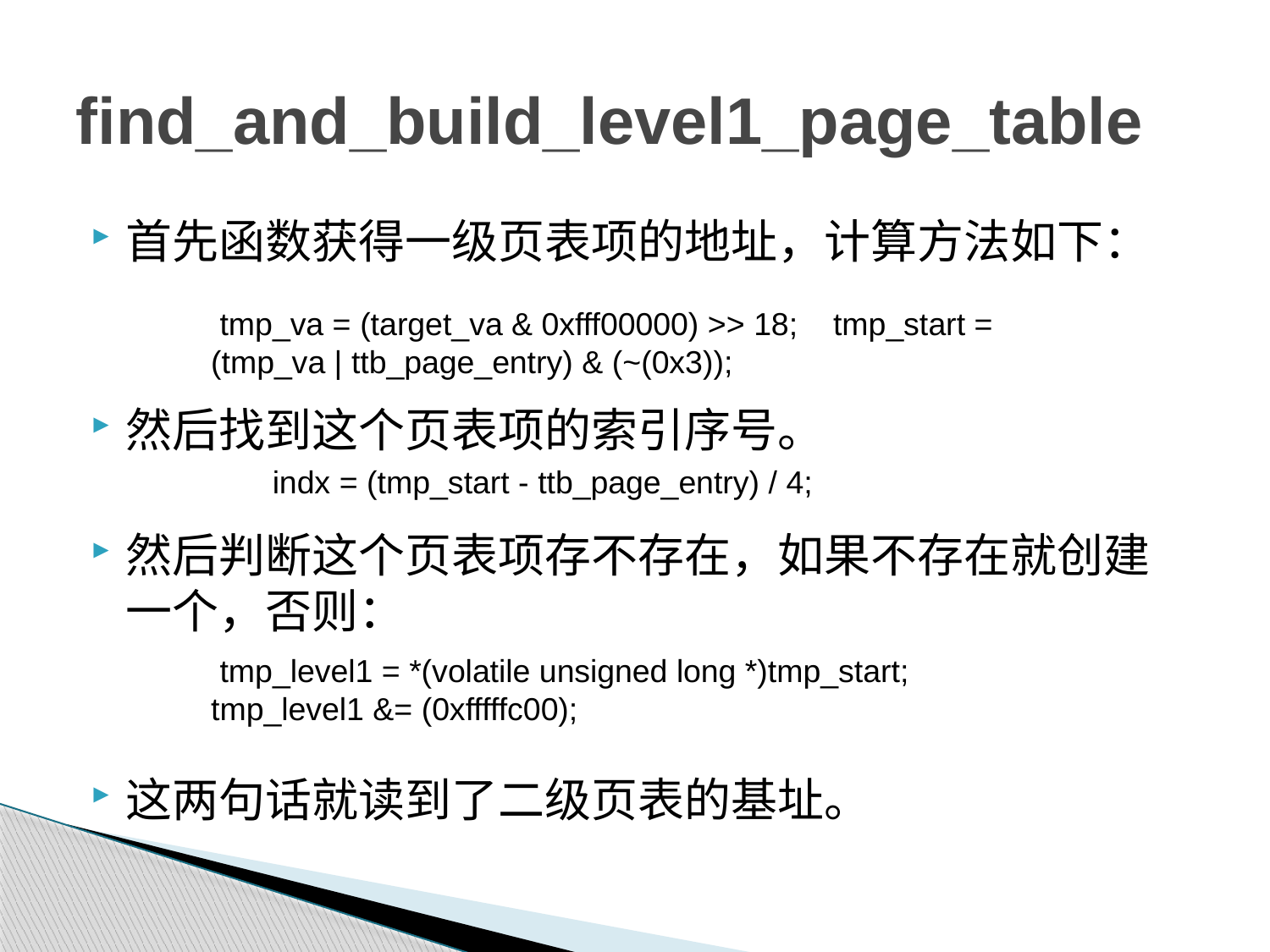

# find_and_build_level1_page_table
首先函数获得一级页表项的地址，计算方法如下：

然后找到这个页表项的索引序号。

然后判断这个页表项存不存在，如果不存在就创建一个，否则：

这两句话就读到了二级页表的基址。

 tmp_va = (target_va & 0xfff00000) >> 18;    tmp_start = (tmp_va | ttb_page_entry) & (~(0x3));
indx = (tmp_start - ttb_page_entry) / 4;
 tmp_level1 = *(volatile unsigned long *)tmp_start;
tmp_level1 &= (0xfffffc00);